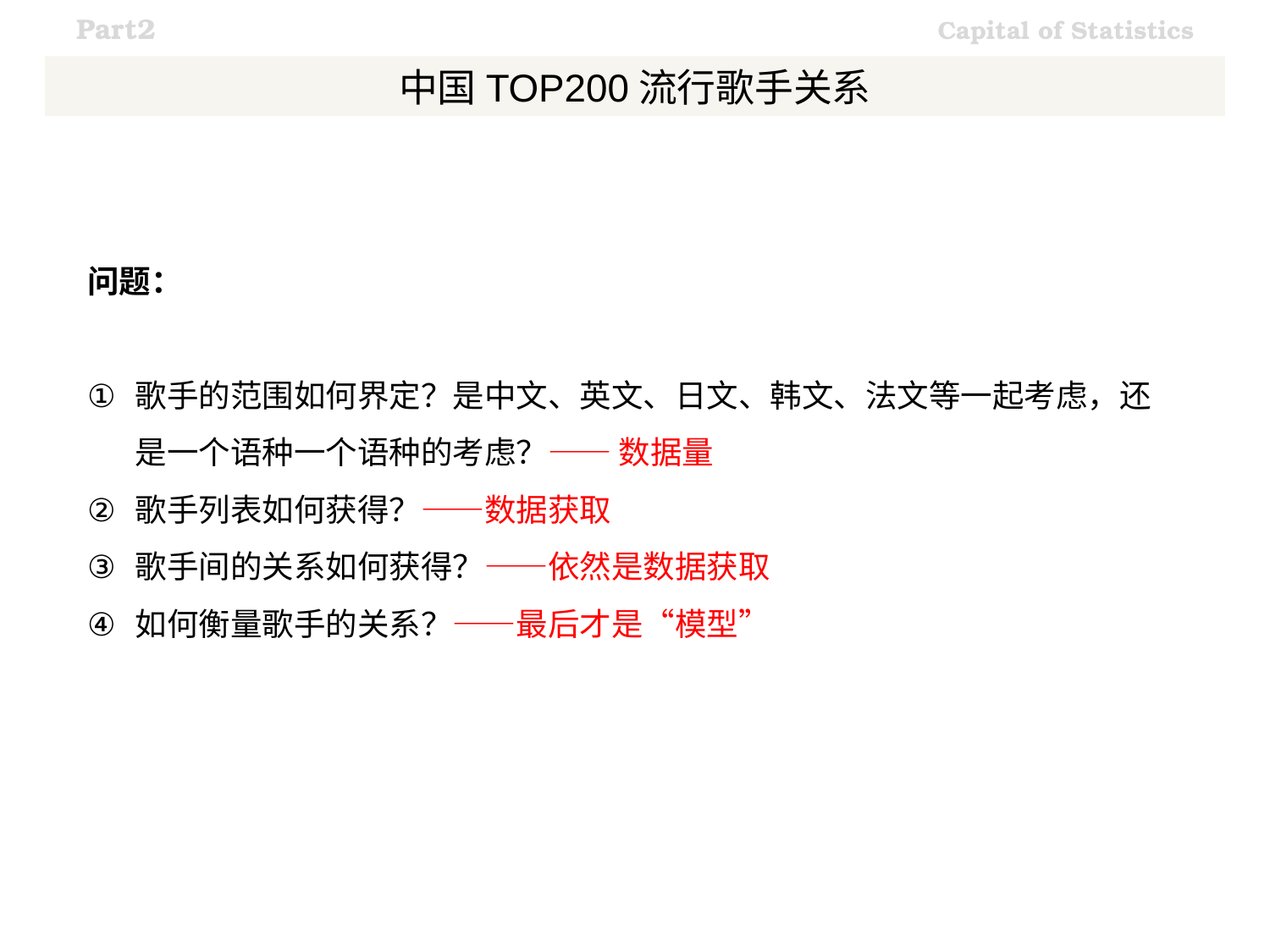

# 中国TOP200流行歌手关系
问题：

歌手的范围如何界定？是中文、英文、日文、韩文、法文等一起考虑，还是一个语种一个语种的考虑？—— 数据量
歌手列表如何获得？——数据获取
歌手间的关系如何获得？——依然是数据获取
如何衡量歌手的关系？——最后才是“模型”